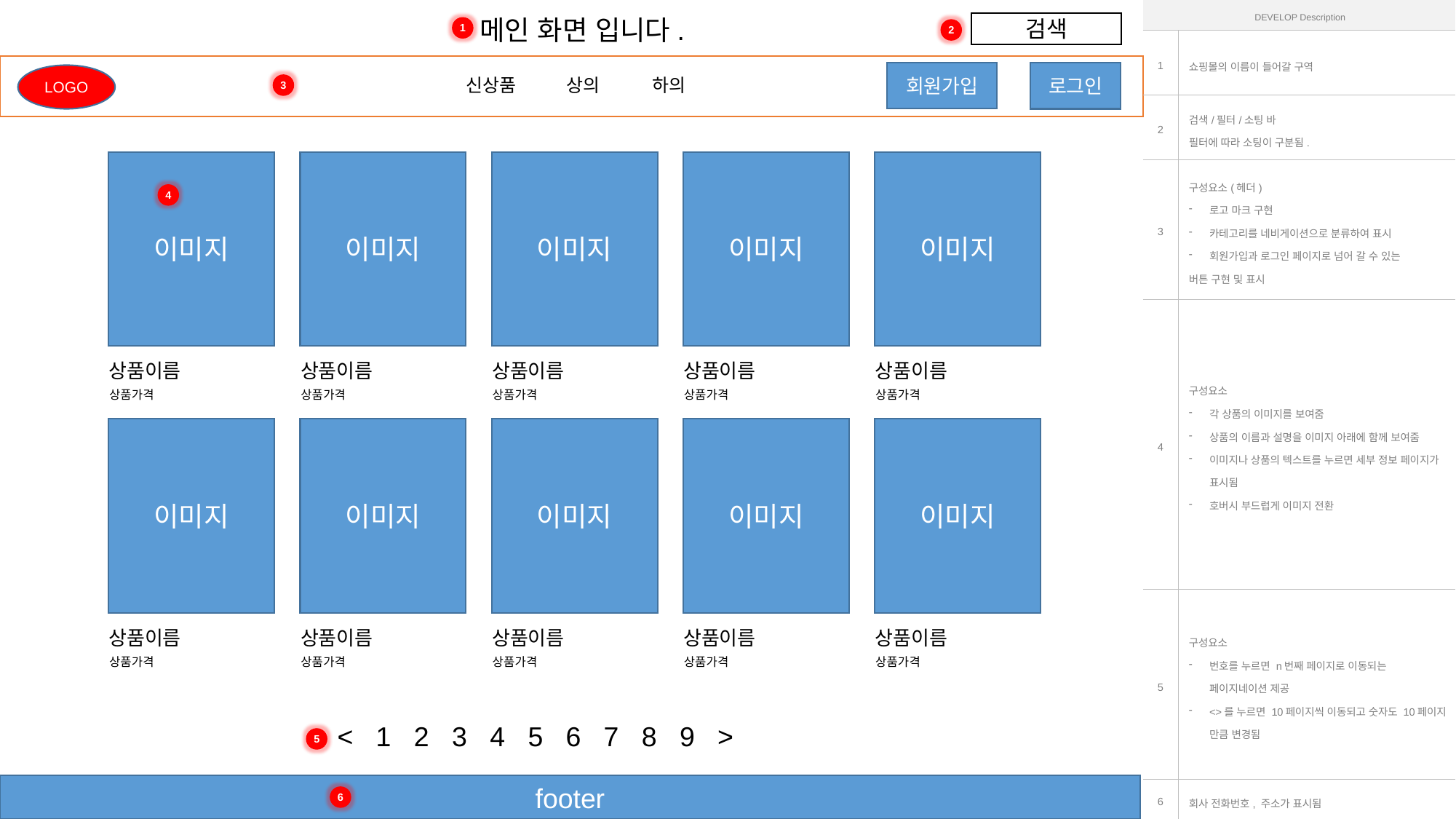

| DEVELOP Description |  |
| --- | --- |
| 1 | 쇼핑몰의 이름이 들어갈 구역 |
| 2 | 검색/필터/소팅 바 필터에 따라 소팅이 구분됨. |
| 3 | 구성요소(헤더) 로고 마크 구현 카테고리를 네비게이션으로 분류하여 표시 회원가입과 로그인 페이지로 넘어 갈 수 있는 버튼 구현 및 표시 |
| 4 | 구성요소 각 상품의 이미지를 보여줌 상품의 이름과 설명을 이미지 아래에 함께 보여줌 이미지나 상품의 텍스트를 누르면 세부 정보 페이지가 표시됨 호버시 부드럽게 이미지 전환 |
| 5 | 구성요소 번호를 누르면 n번째 페이지로 이동되는 페이지네이션 제공 <>를 누르면 10페이지씩 이동되고 숫자도 10페이지 만큼 변경됨 |
| 6 | 회사 전화번호, 주소가 표시됨 |
메인 화면 입니다.
검색
1

2

회원가입
로그인
LOGO
신상품
상의
하의
3

이미지
이미지
이미지
이미지
이미지
상품이름
상품이름
상품이름
상품이름
상품이름
상품가격
상품가격

상품가격

상품가격

상품가격

이미지
이미지
이미지
이미지
이미지
상품이름
상품이름
상품이름
상품이름
상품이름
상품가격

상품가격

상품가격

상품가격

상품가격

4

<   1   2   3   4   5   6   7   8   9   >
5

footer
6